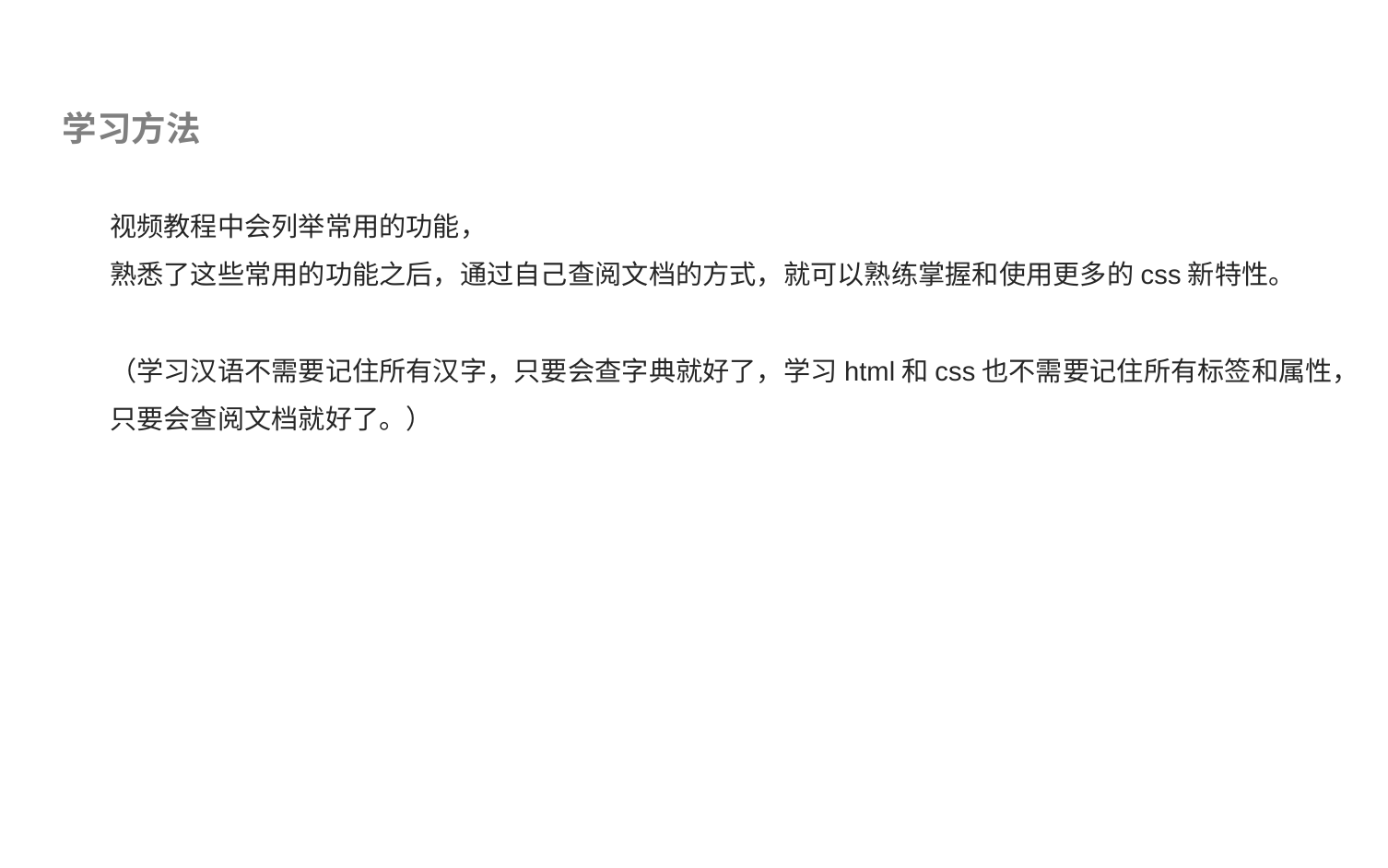

学习方法
视频教程中会列举常用的功能，
熟悉了这些常用的功能之后，通过自己查阅文档的方式，就可以熟练掌握和使用更多的css新特性。

（学习汉语不需要记住所有汉字，只要会查字典就好了，学习html和css也不需要记住所有标签和属性，只要会查阅文档就好了。）